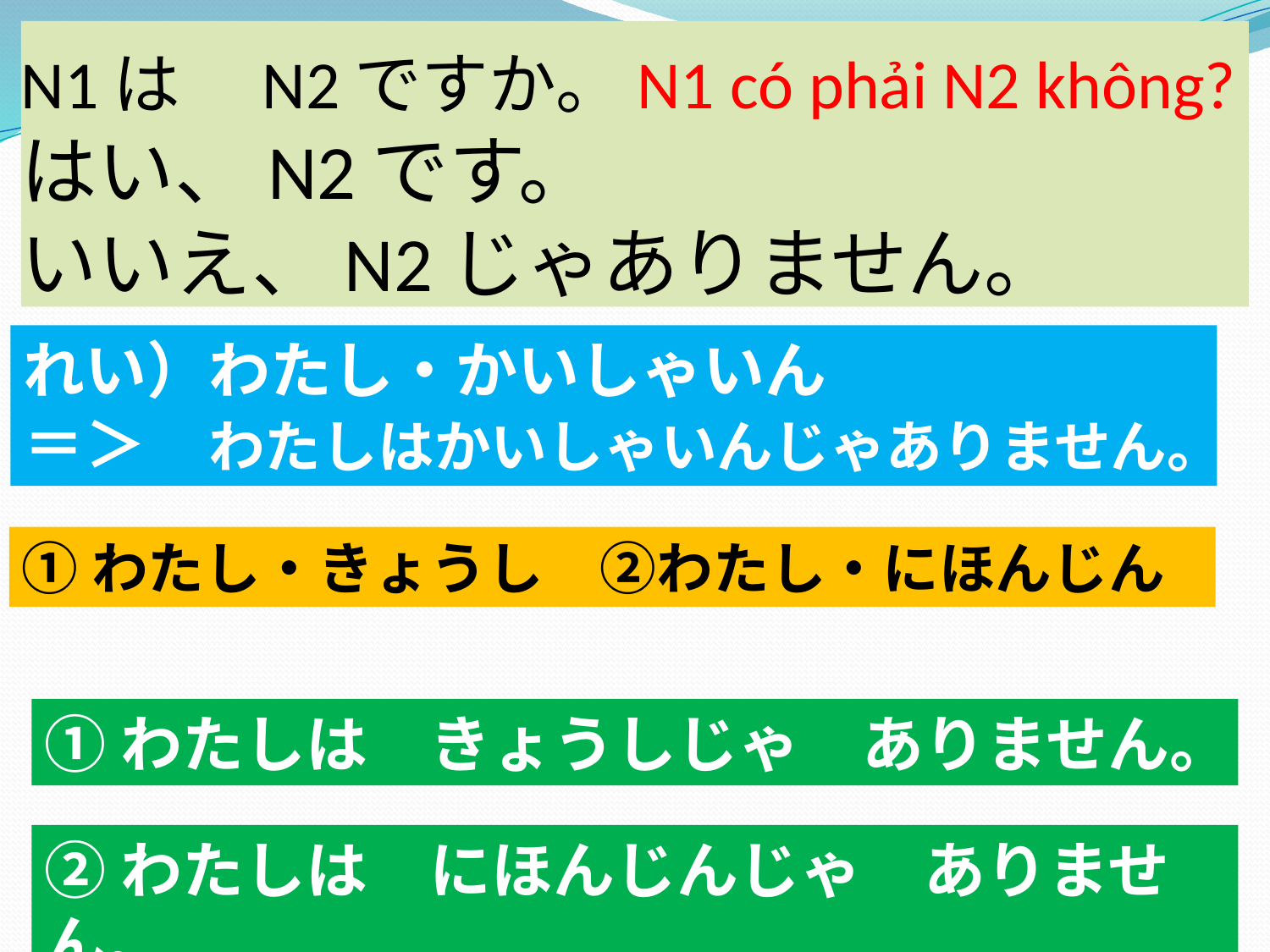

# N1は　N2ですか。N1 có phải N2 không? はい、N2です。 いいえ、N2じゃありません。
れい）わたし・かいしゃいん
＝＞　わたしはかいしゃいんじゃありません。
①わたし・きょうし　②わたし・にほんじん
①わたしは　きょうしじゃ　ありません。
②わたしは　にほんじんじゃ　ありません。